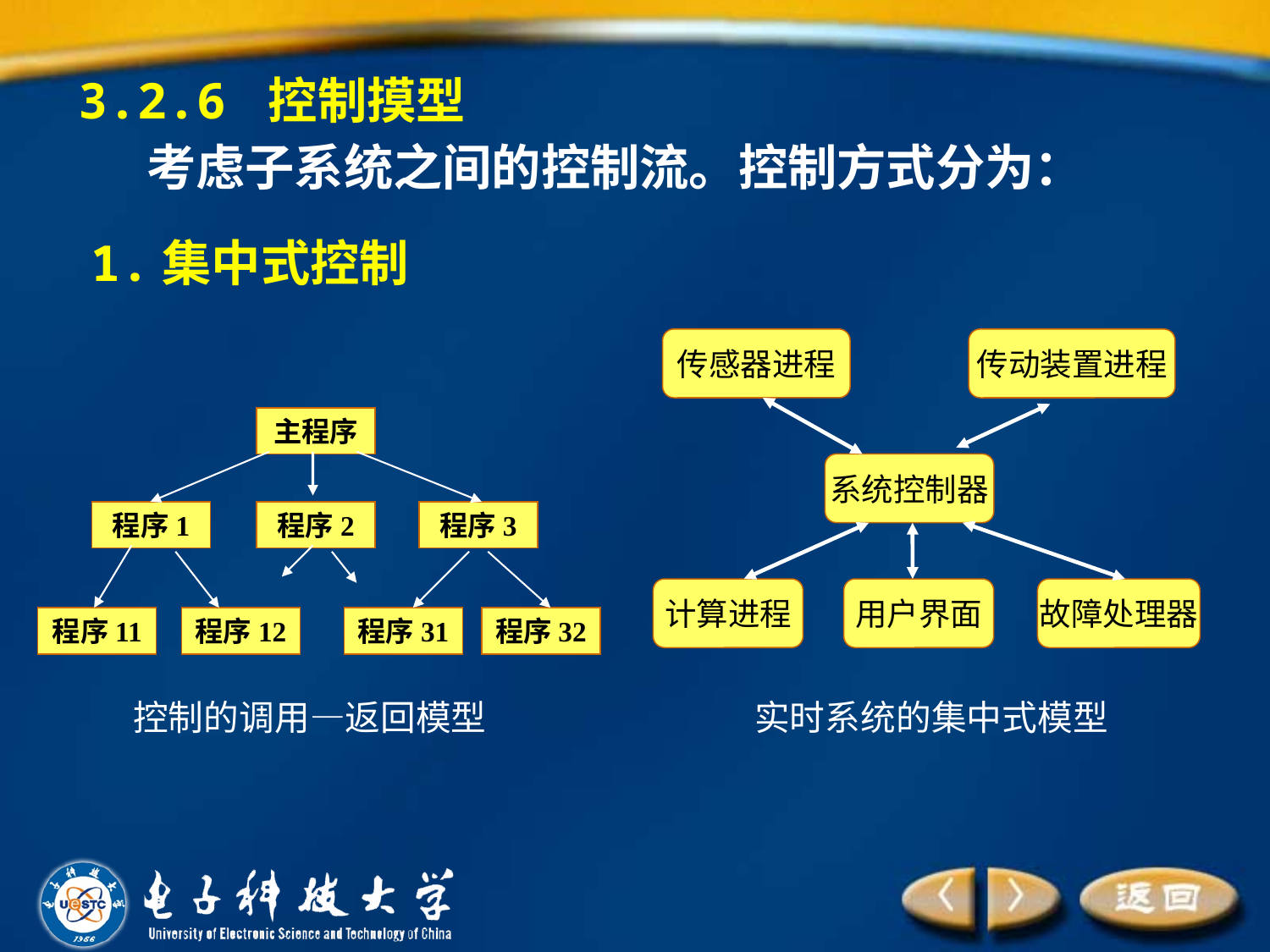

3.2.6 控制摸型
     考虑子系统之间的控制流。控制方式分为：
1.集中式控制
传感器进程
传动装置进程

系统控制器

计算进程
用户界面
故障处理器
实时系统的集中式模型
主程序

程序1
程序2
程序3

程序11
程序12
程序31
程序32
控制的调用—返回模型